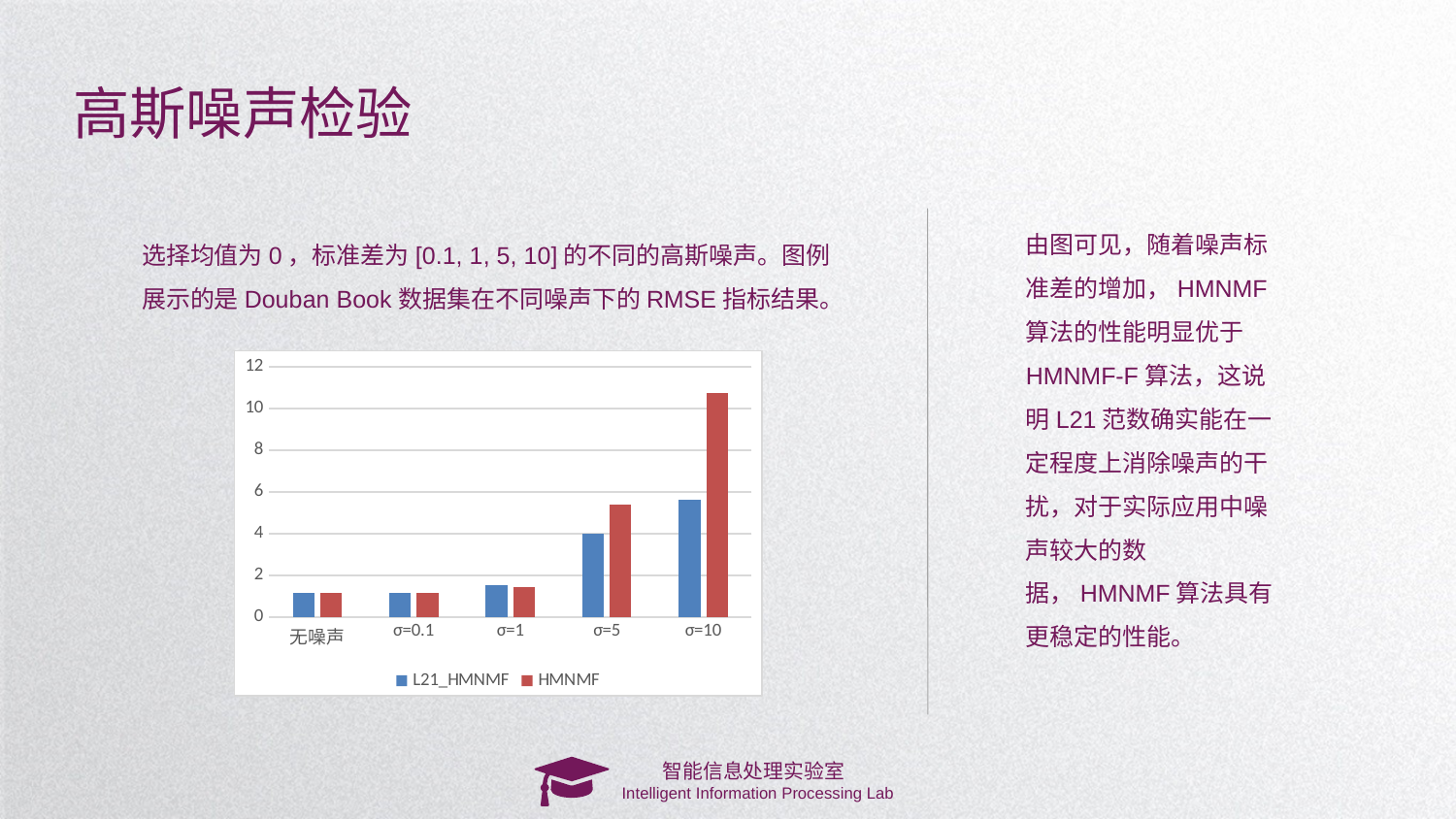

12
高斯噪声检验

由图可见，随着噪声标准差的增加，HMNMF算法的性能明显优于HMNMF-F算法，这说明L21范数确实能在一定程度上消除噪声的干扰，对于实际应用中噪声较大的数据，HMNMF算法具有更稳定的性能。
选择均值为0，标准差为[0.1, 1, 5, 10]的不同的高斯噪声。图例展示的是Douban Book数据集在不同噪声下的RMSE指标结果。

### Chart

| Category | L21_HMNMF | HMNMF |
|---|---|---|
| 无噪声 | 1.1506 | 1.1511 |
| σ=0.1 | 1.1661 | 1.1621 |
| σ=1 | 1.533 | 1.4298 |
| σ=5 | 4.0242 | 5.4035 |
| σ=10 | 5.6331 | 10.7254 |